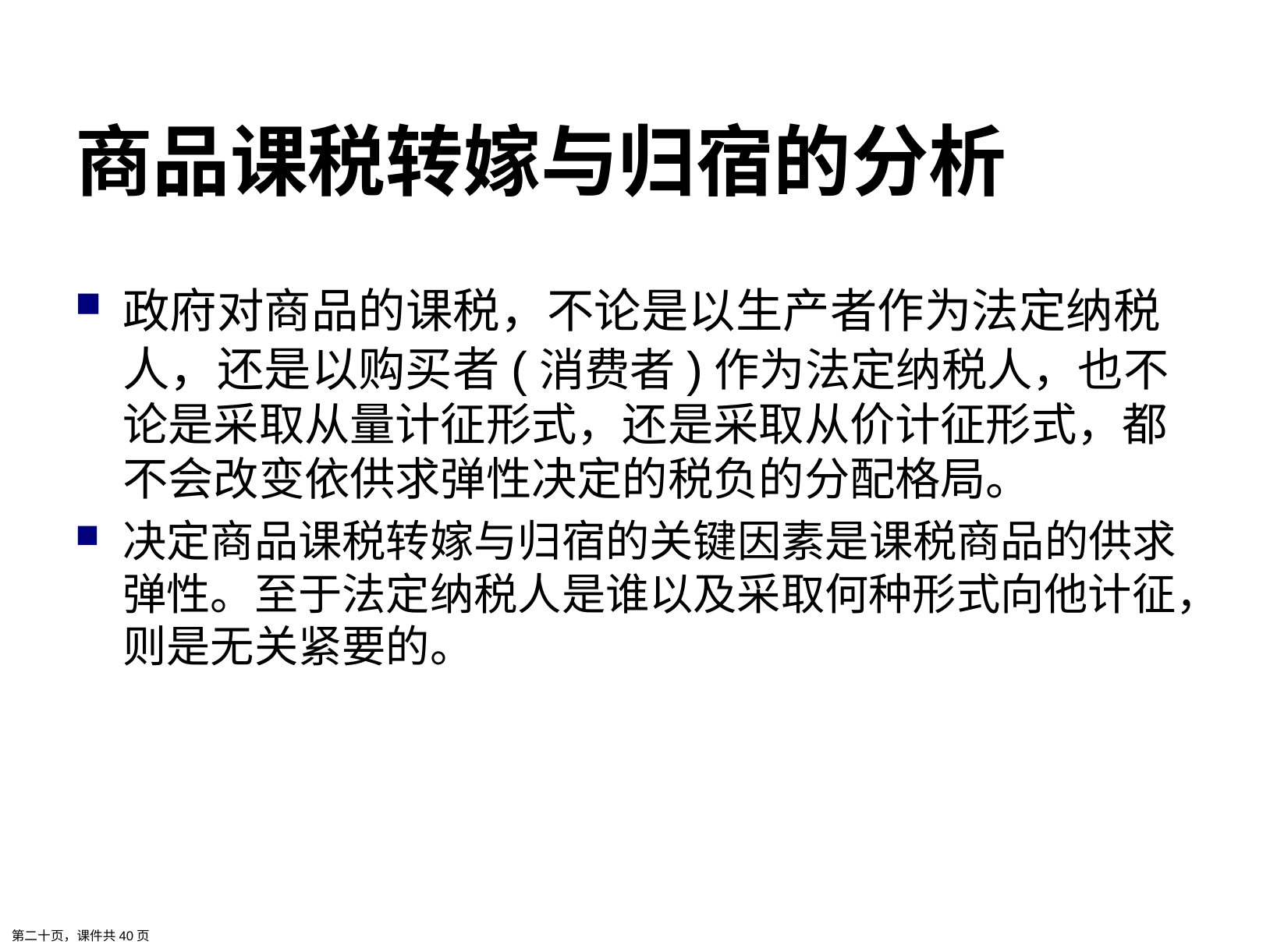

商品课税转嫁与归宿的分析
政府对商品的课税，不论是以生产者作为法定纳税人，还是以购买者(消费者)作为法定纳税人，也不论是采取从量计征形式，还是采取从价计征形式，都不会改变依供求弹性决定的税负的分配格局。
决定商品课税转嫁与归宿的关键因素是课税商品的供求弹性。至于法定纳税人是谁以及采取何种形式向他计征，则是无关紧要的。
第二十页，课件共40页